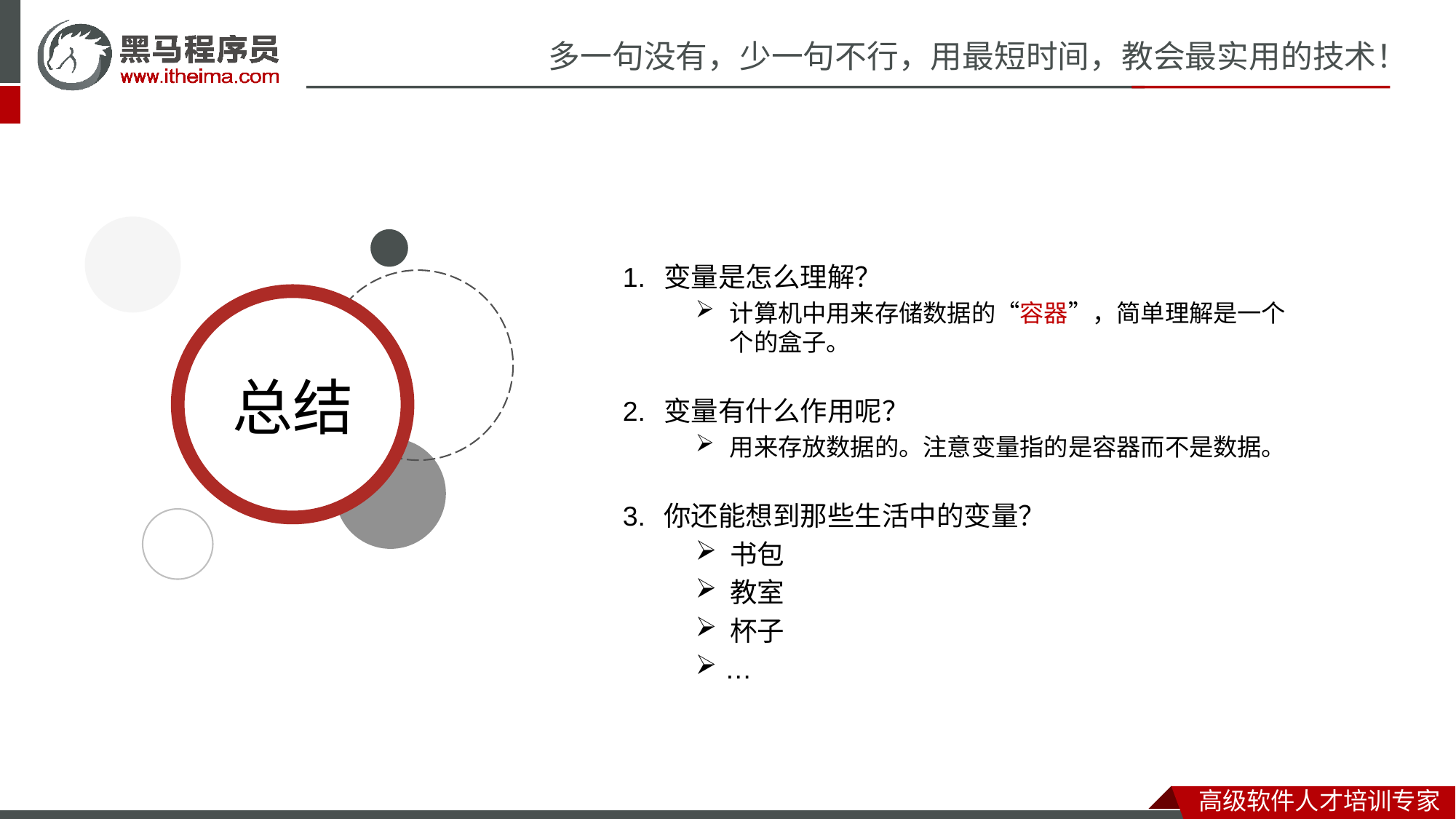

变量是怎么理解？
计算机中用来存储数据的“容器”，简单理解是一个个的盒子。
变量有什么作用呢？
用来存放数据的。注意变量指的是容器而不是数据。
你还能想到那些生活中的变量？
 书包
 教室
 杯子
 …